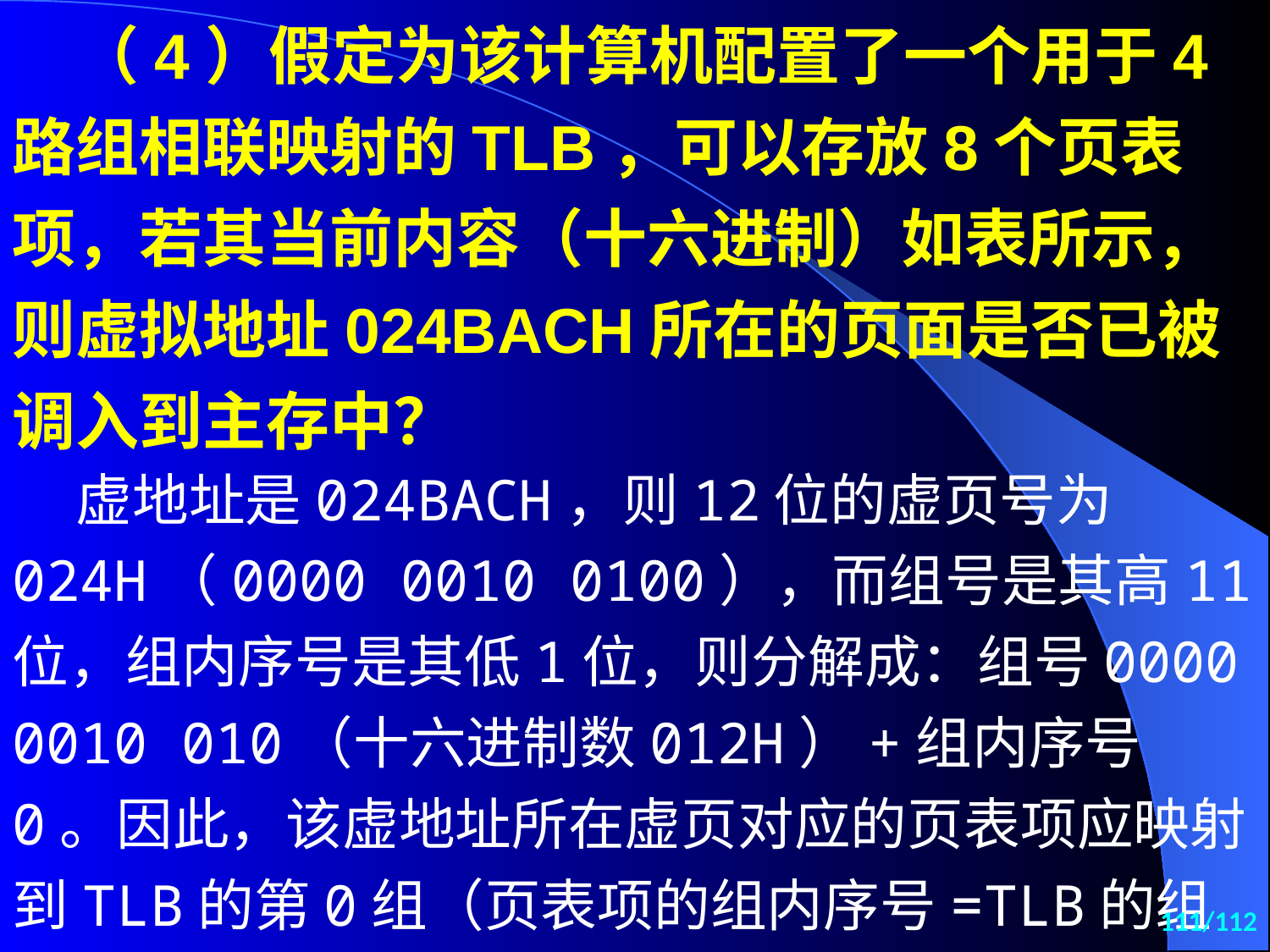

（4）假定为该计算机配置了一个用于4路组相联映射的TLB，可以存放8个页表项，若其当前内容（十六进制）如表所示，则虚拟地址024BACH所在的页面是否已被调入到主存中？
虚地址是024BACH，则12位的虚页号为024H（0000 0010 0100），而组号是其高11位，组内序号是其低1位，则分解成：组号0000 0010 010（十六进制数012H）+组内序号0。因此，该虚地址所在虚页对应的页表项应映射到TLB的第0组（页表项的组内序号=TLB的组号）。
111/112